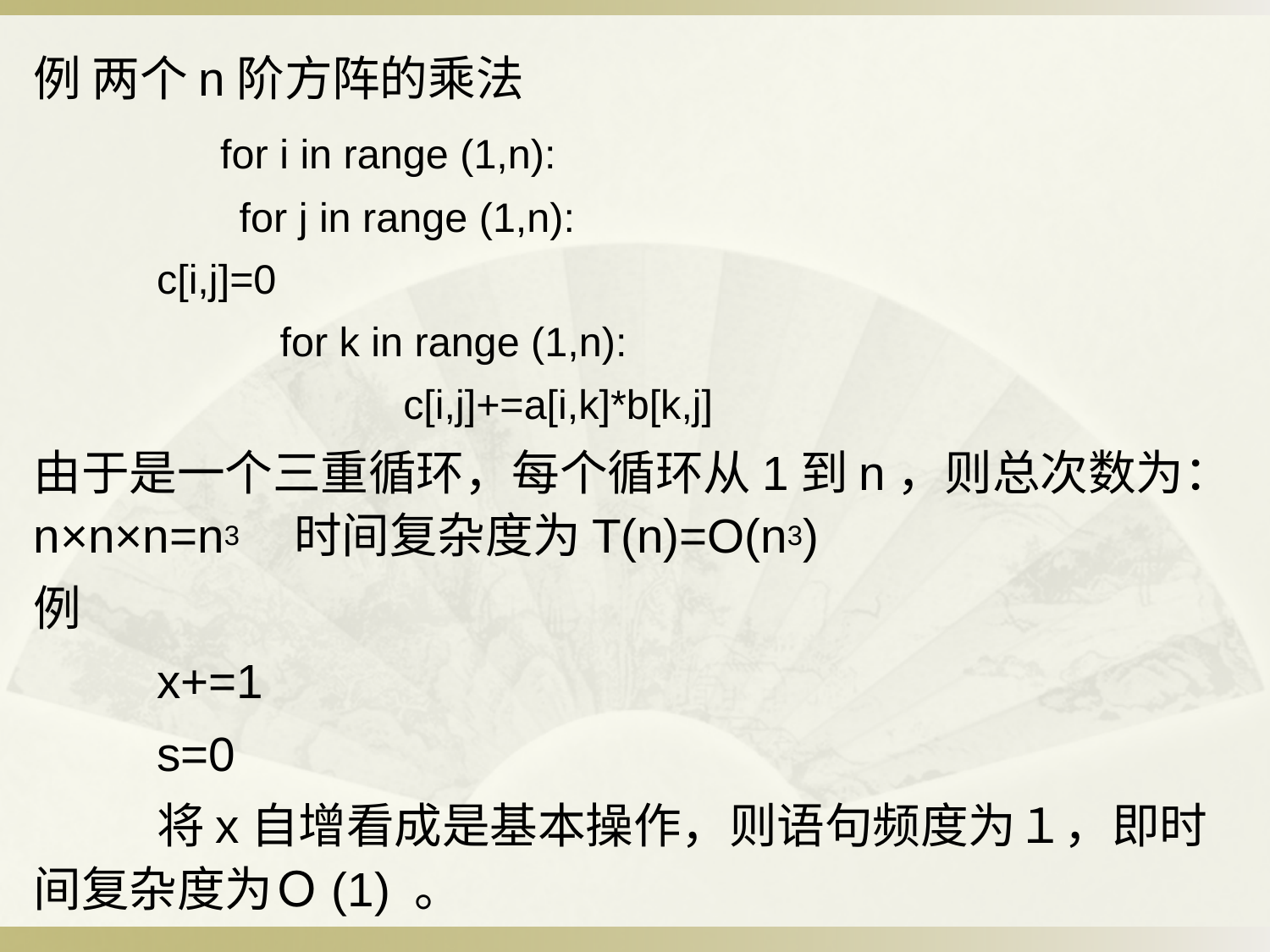

# 例 两个n阶方阵的乘法
              for i in range (1,n):
                  for j in range (1,n):
				c[i,j]=0
                    	for k in range (1,n):
                       		c[i,j]+=a[i,k]*b[k,j]
由于是一个三重循环，每个循环从1到n，则总次数为： n×n×n=n3　时间复杂度为T(n)=O(n3)
例
	x+=1
	s=0
	将x自增看成是基本操作，则语句频度为１，即时间复杂度为Ｏ(1) 。